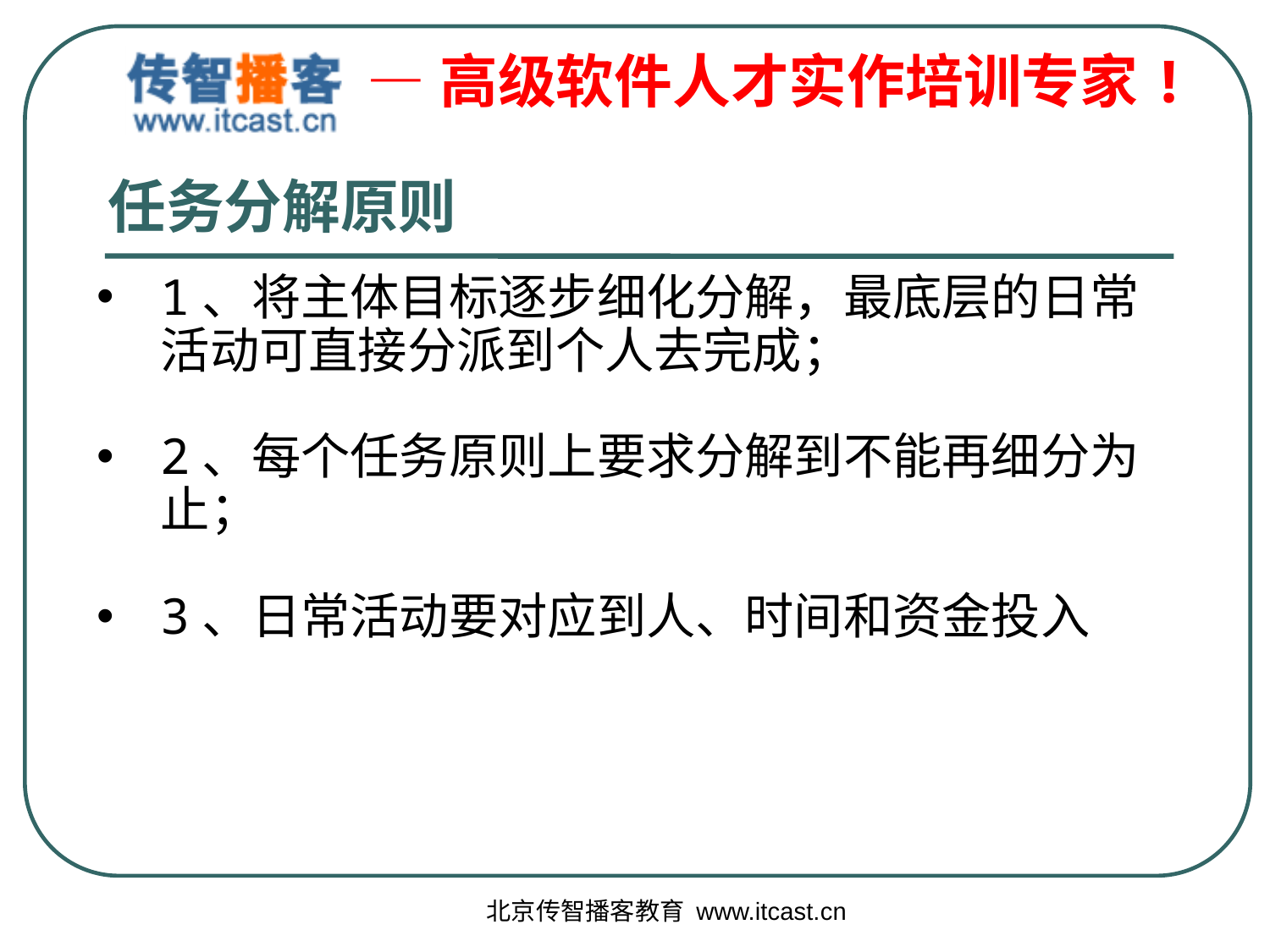

# 任务分解原则
1、将主体目标逐步细化分解，最底层的日常活动可直接分派到个人去完成；

2、每个任务原则上要求分解到不能再细分为止；

3、日常活动要对应到人、时间和资金投入
北京传智播客教育 www.itcast.cn